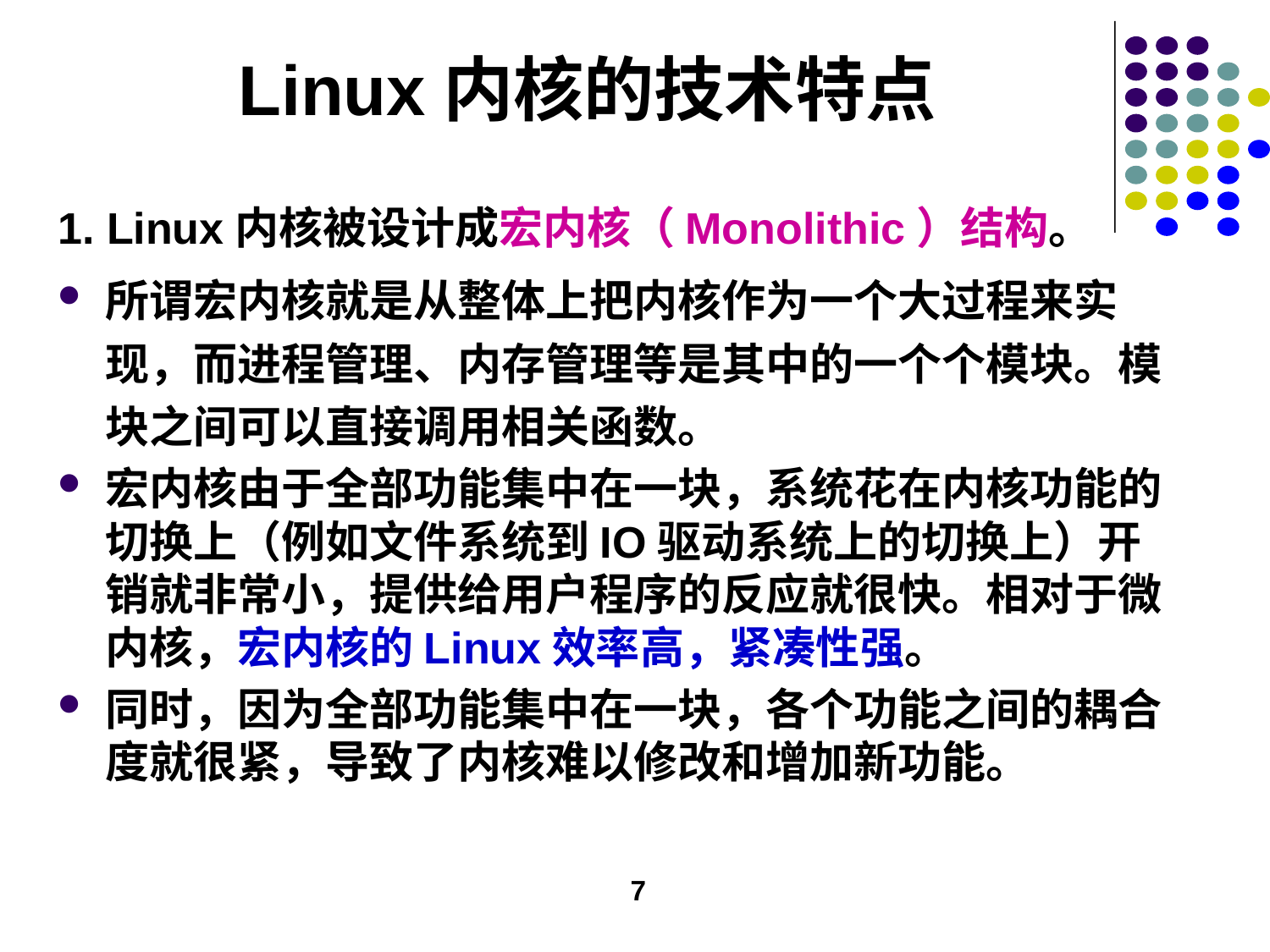

# Linux内核的技术特点
1. Linux内核被设计成宏内核（Monolithic）结构。
所谓宏内核就是从整体上把内核作为一个大过程来实现，而进程管理、内存管理等是其中的一个个模块。模块之间可以直接调用相关函数。
宏内核由于全部功能集中在一块，系统花在内核功能的切换上（例如文件系统到IO驱动系统上的切换上）开销就非常小，提供给用户程序的反应就很快。相对于微内核，宏内核的Linux效率高，紧凑性强。
同时，因为全部功能集中在一块，各个功能之间的耦合度就很紧，导致了内核难以修改和增加新功能。

7